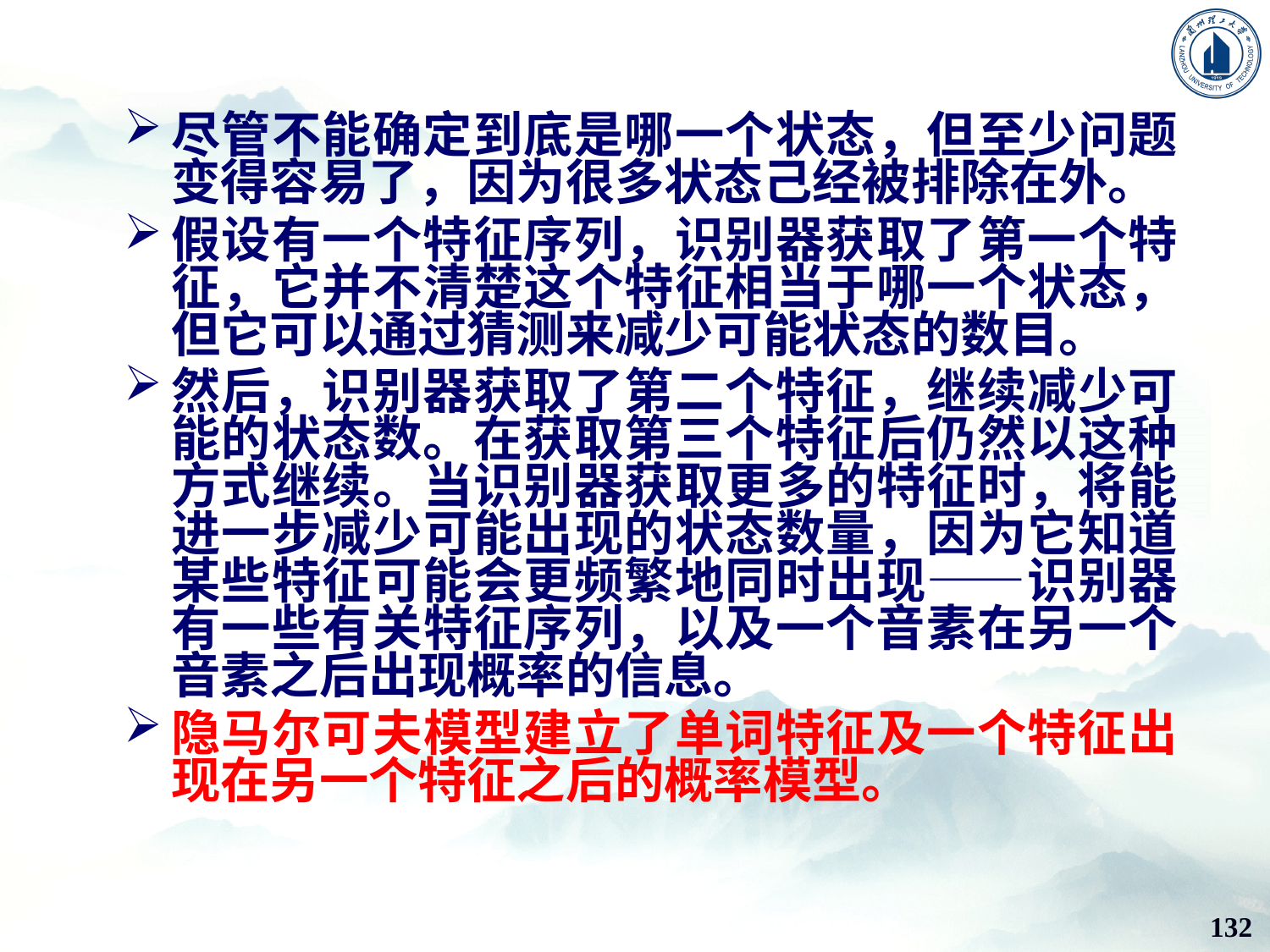

尽管不能确定到底是哪一个状态，但至少问题变得容易了，因为很多状态己经被排除在外。
假设有一个特征序列，识别器获取了第一个特征，它并不清楚这个特征相当于哪一个状态，但它可以通过猜测来减少可能状态的数目。
然后，识别器获取了第二个特征，继续减少可能的状态数。在获取第三个特征后仍然以这种方式继续。当识别器获取更多的特征时，将能进一步减少可能出现的状态数量，因为它知道某些特征可能会更频繁地同时出现——识别器有一些有关特征序列，以及一个音素在另一个音素之后出现概率的信息。
隐马尔可夫模型建立了单词特征及一个特征出现在另一个特征之后的概率模型。
132